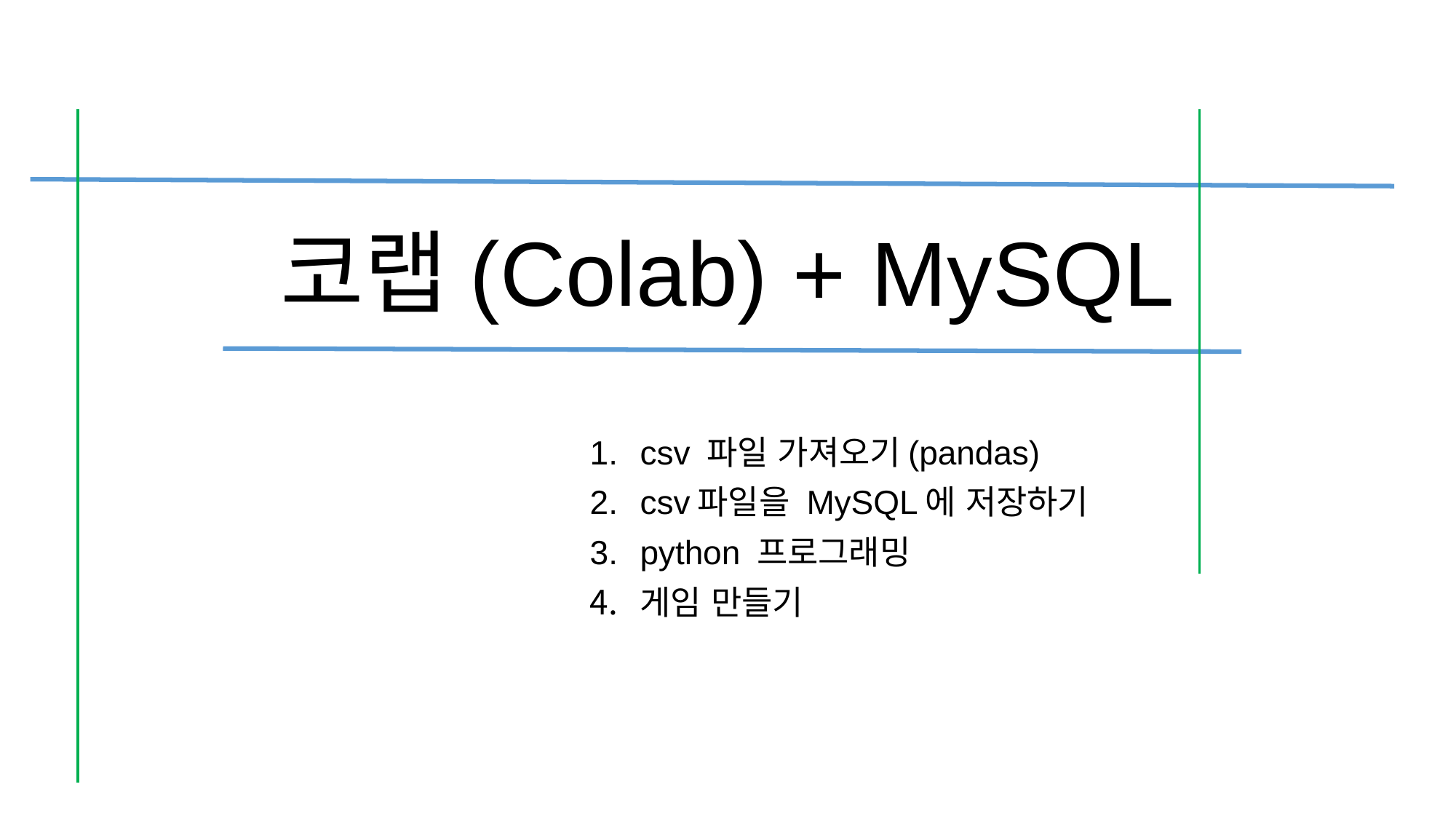

# 코랩(Colab) + MySQL
csv 파일 가져오기(pandas)
csv파일을 MySQL에 저장하기
python 프로그래밍
게임 만들기